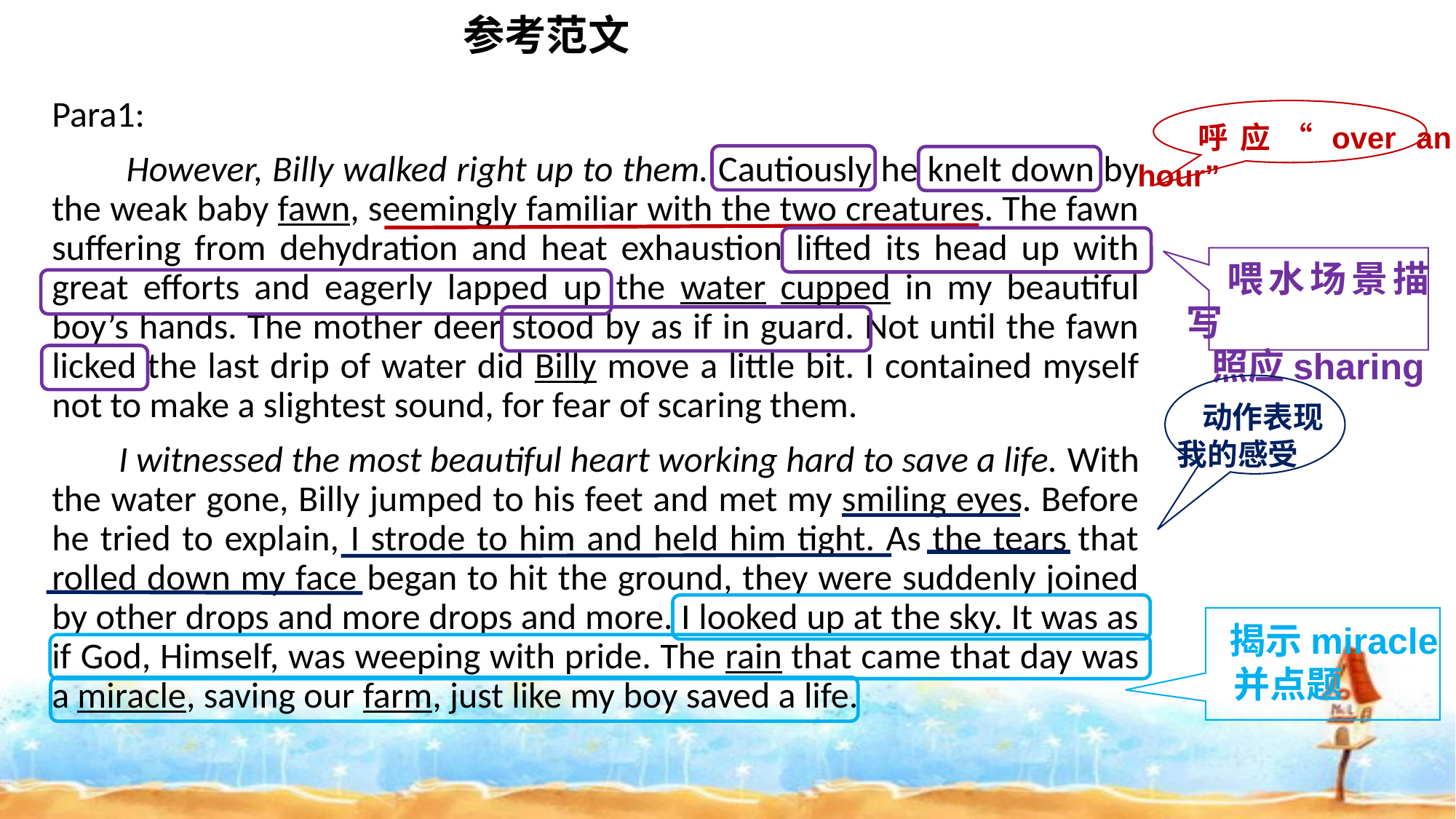

# 参考范文
Para1:
        However, Billy walked right up to them. Cautiously he knelt down by the weak baby fawn, seemingly familiar with the two creatures. The fawn suffering from dehydration and heat exhaustion lifted its head up with great efforts and eagerly lapped up the water cupped in my beautiful boy’s hands. The mother deer stood by as if in guard. Not until the fawn licked the last drip of water did Billy move a little bit. I contained myself not to make a slightest sound, for fear of scaring them.
        I witnessed the most beautiful heart working hard to save a life. With the water gone, Billy jumped to his feet and met my smiling eyes. Before he tried to explain, I strode to him and held him tight. As the tears that rolled down my face began to hit the ground, they were suddenly joined by other drops and more drops and more. I looked up at the sky. It was as if God, Himself, was weeping with pride. The rain that came that day was a miracle, saving our farm, just like my boy saved a life.

  呼应“over an hour”

  喂水场景描写
  照应sharing

  动作表现
我的感受

  揭示miracle   并点题